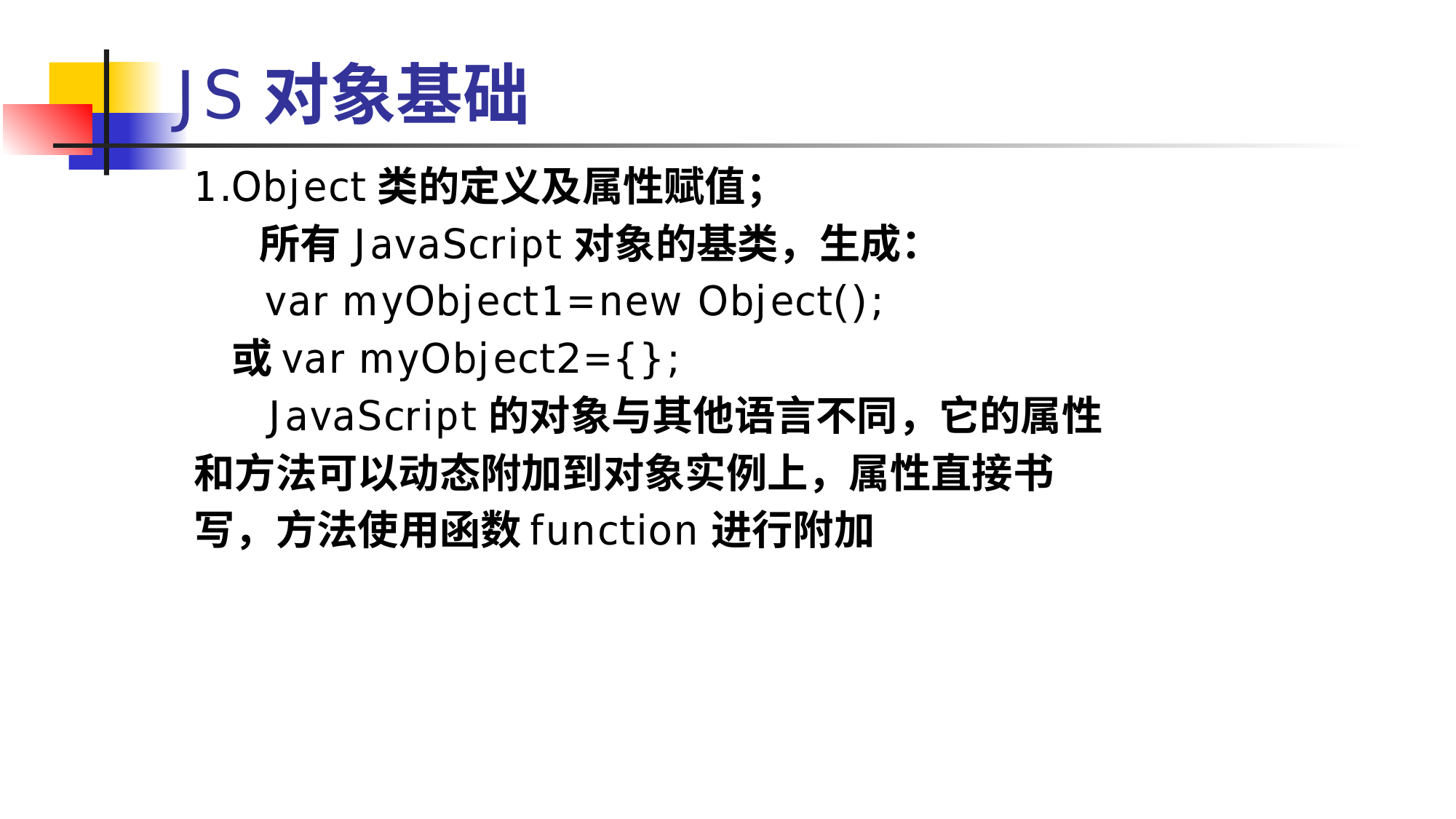

JS对象基础
1.Object类的定义及属性赋值；
      所有JavaScript对象的基类，生成：
      var myObject1=new Object();
   或var myObject2={};
      JavaScript的对象与其他语言不同，它的属性
和方法可以动态附加到对象实例上，属性直接书
写，方法使用函数function进行附加